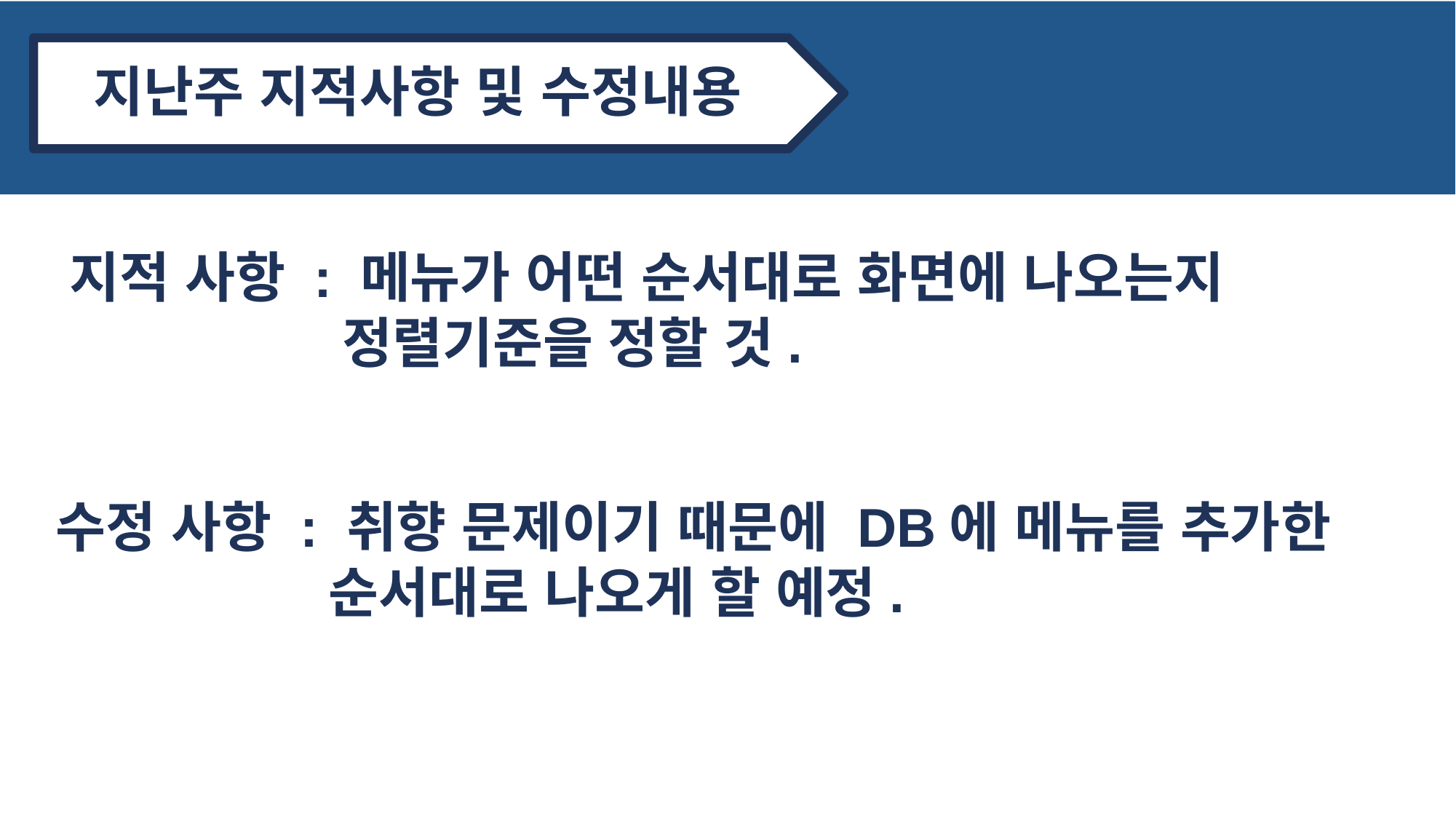

지난주 지적사항 및 수정내용
지적 사항 : 메뉴가 어떤 순서대로 화면에 나오는지
                 정렬기준을 정할 것.
수정 사항 : 취향 문제이기 때문에 DB에 메뉴를 추가한
                 순서대로 나오게 할 예정.